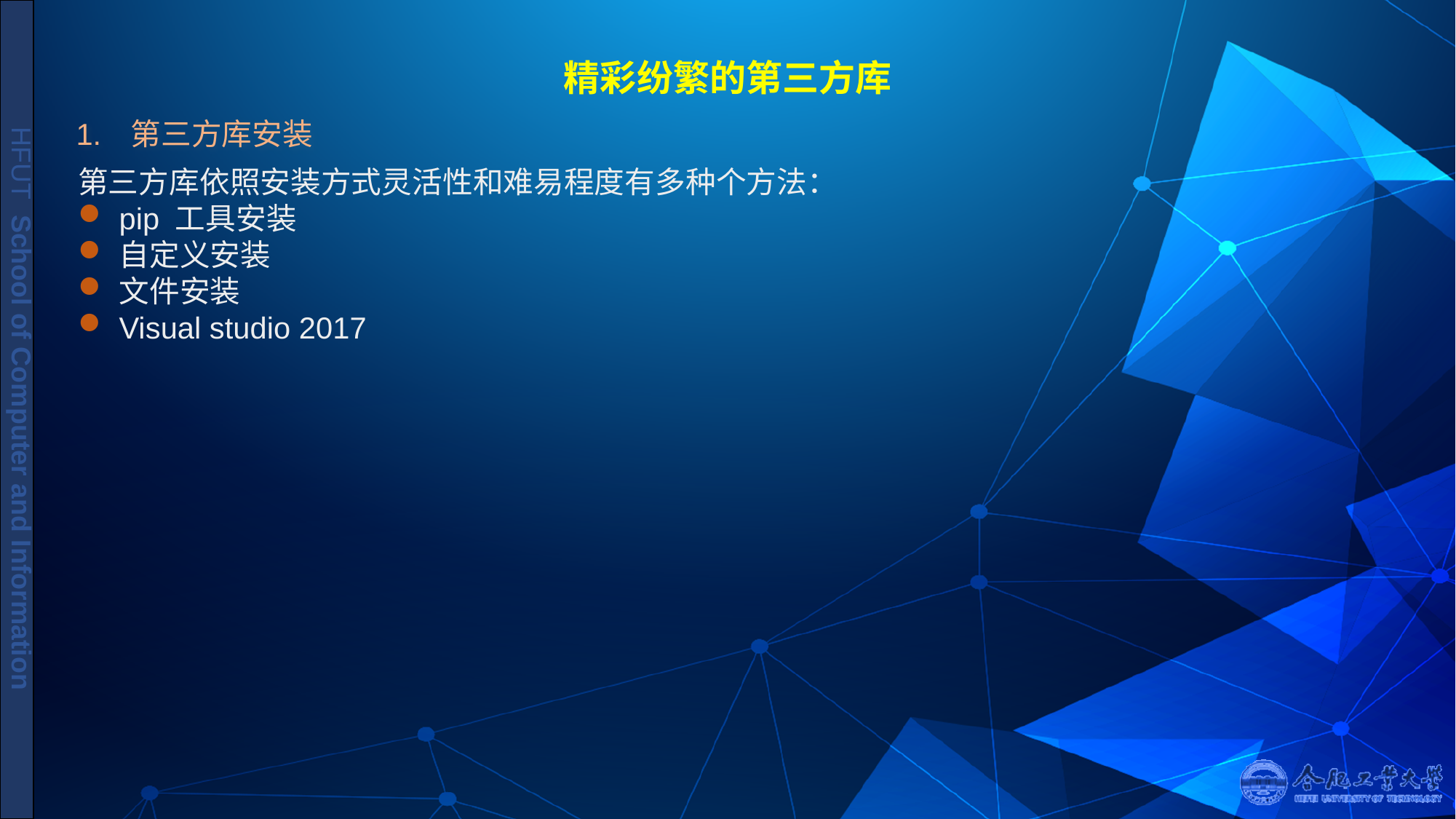

# 精彩纷繁的第三方库
第三方库安装
第三方库依照安装方式灵活性和难易程度有多种个方法：
pip 工具安装
自定义安装
文件安装
Visual studio 2017